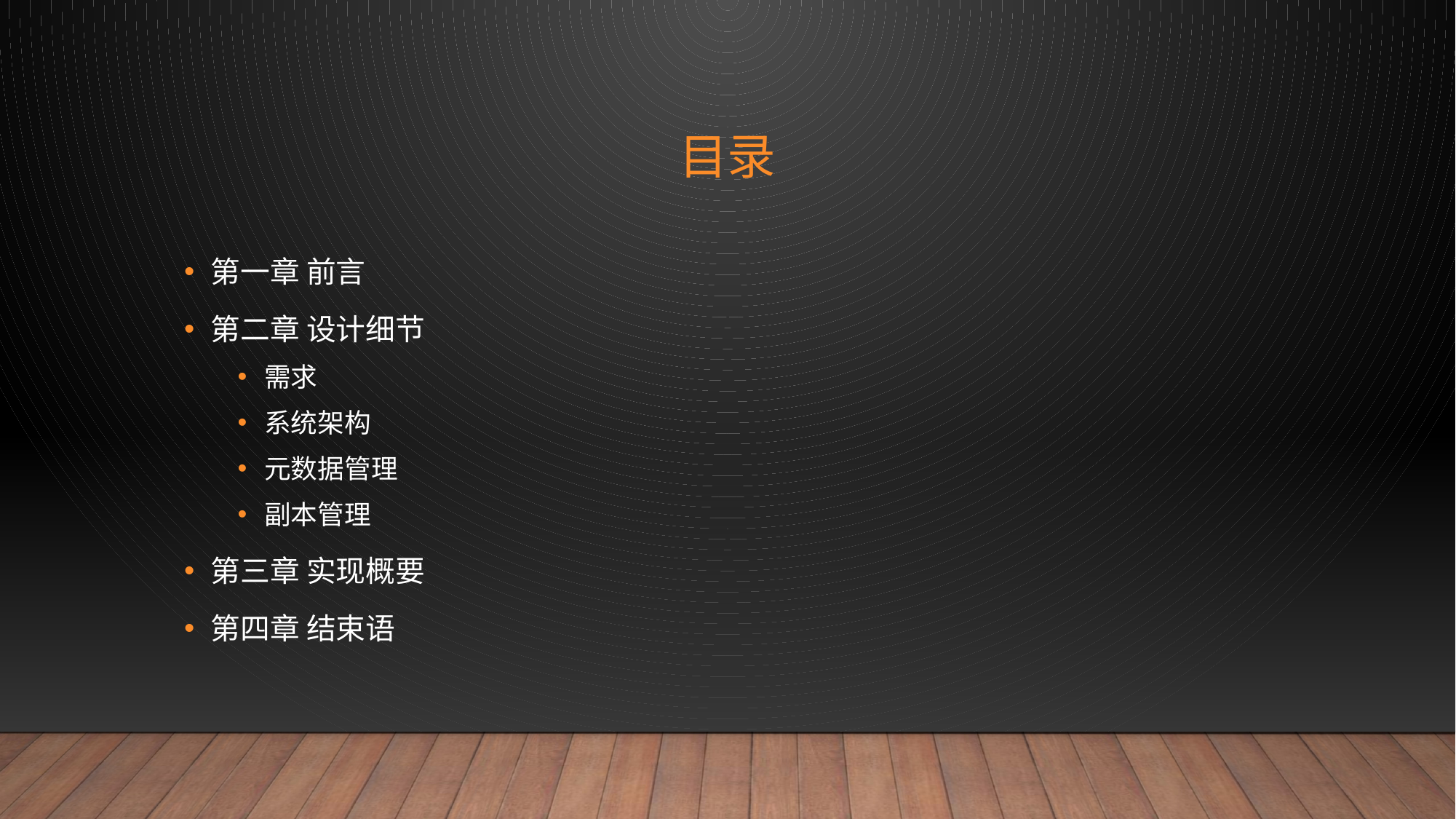

# 目录
第一章 前言
第二章 设计细节
需求
系统架构
元数据管理
副本管理
第三章 实现概要
第四章 结束语